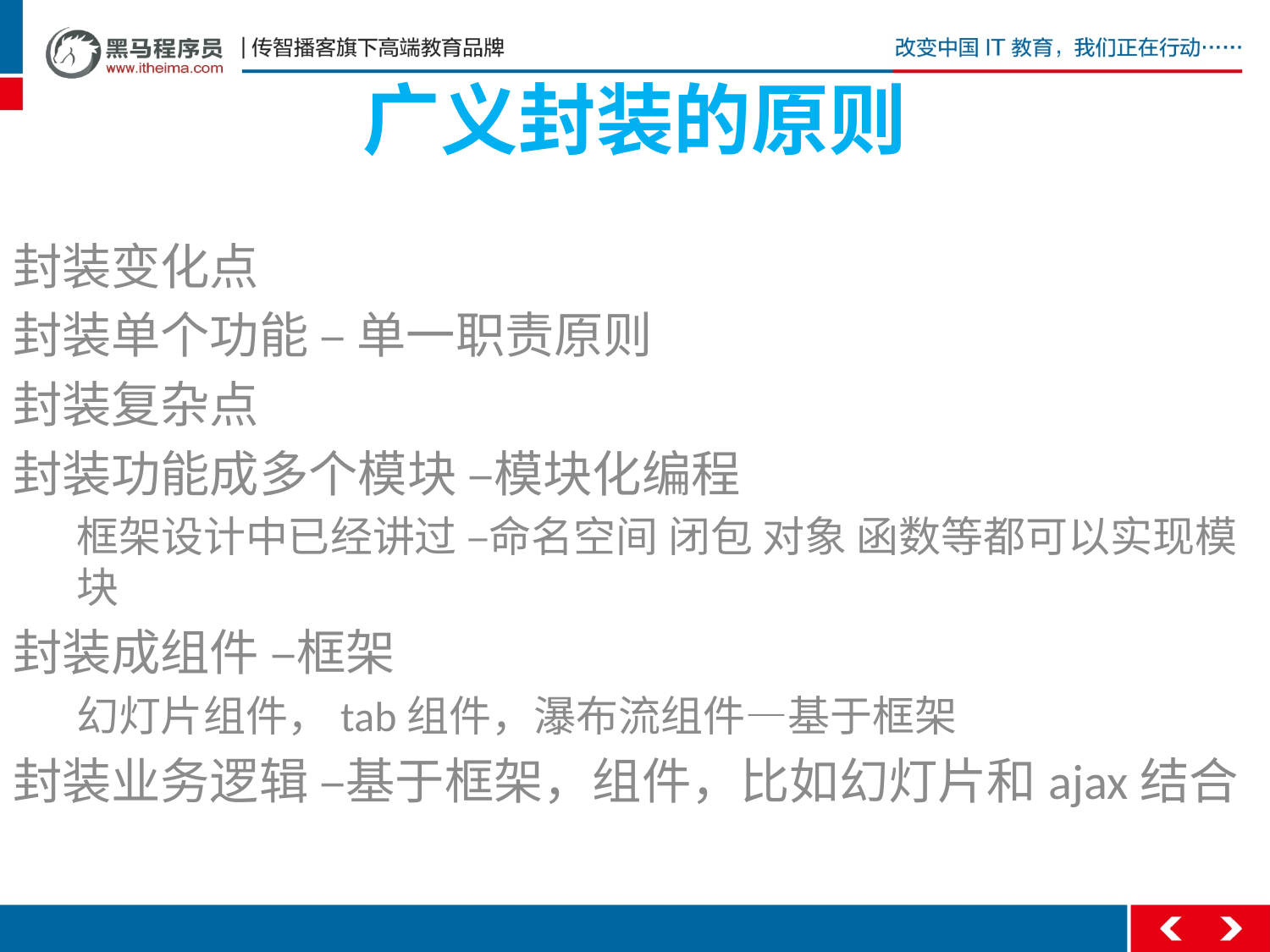

# 广义封装的原则
封装变化点
封装单个功能 – 单一职责原则
封装复杂点
封装功能成多个模块 –模块化编程
框架设计中已经讲过 –命名空间 闭包 对象 函数等都可以实现模块
封装成组件 –框架
幻灯片组件，tab组件，瀑布流组件—基于框架
封装业务逻辑 –基于框架，组件，比如幻灯片和ajax结合